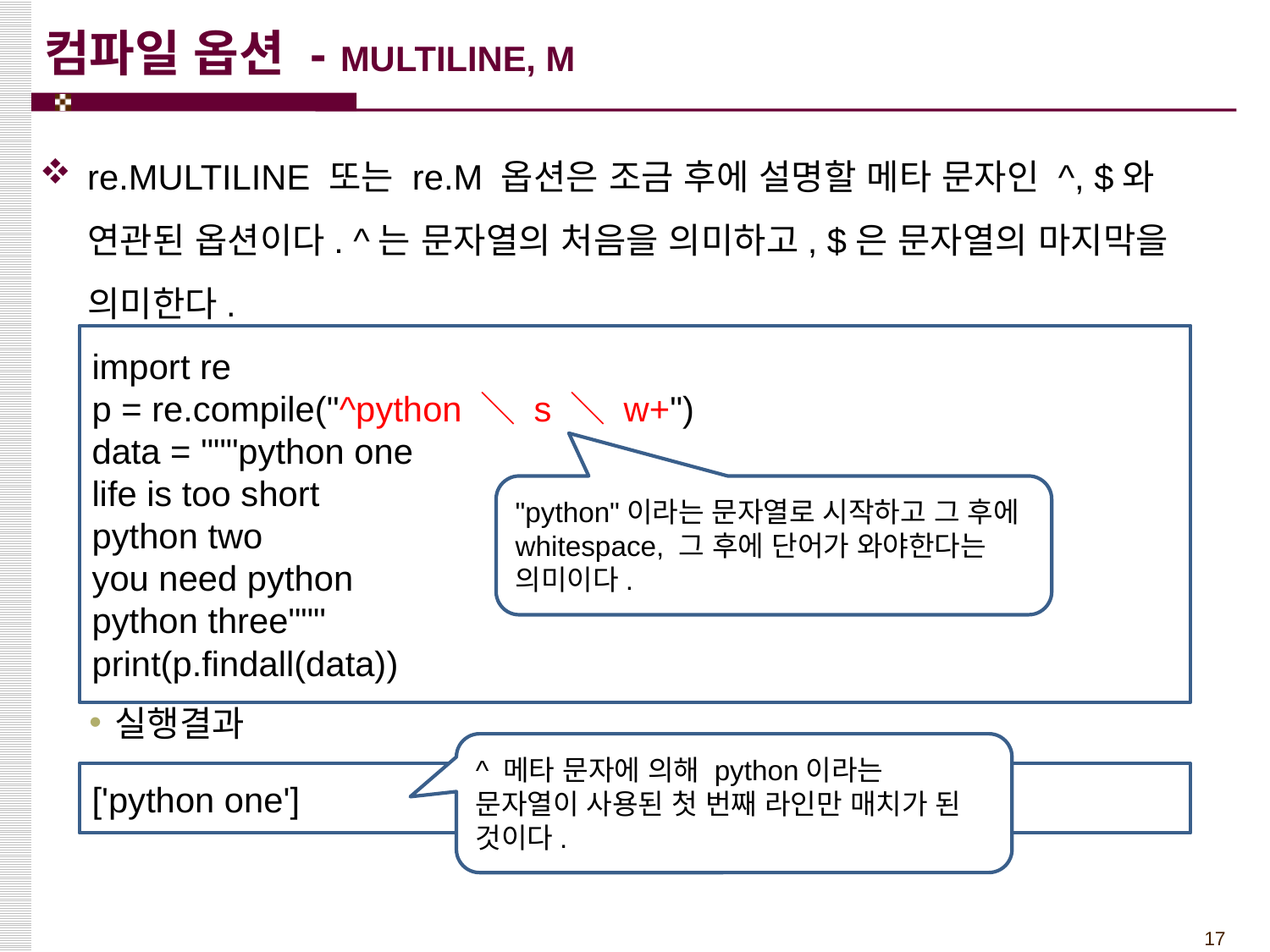

# 컴파일 옵션 - MULTILINE, M
re.MULTILINE 또는 re.M 옵션은 조금 후에 설명할 메타 문자인 ^, $와 연관된 옵션이다. ^는 문자열의 처음을 의미하고, $은 문자열의 마지막을 의미한다.

실행결과
import re
p = re.compile("^python ＼ s ＼ w+")
data = """python one
life is too short
python two
you need python
python three"""
print(p.findall(data))
"python"이라는 문자열로 시작하고 그 후에 whitespace, 그 후에 단어가 와야한다는 의미이다.
^ 메타 문자에 의해 python이라는 문자열이 사용된 첫 번째 라인만 매치가 된 것이다.
['python one']